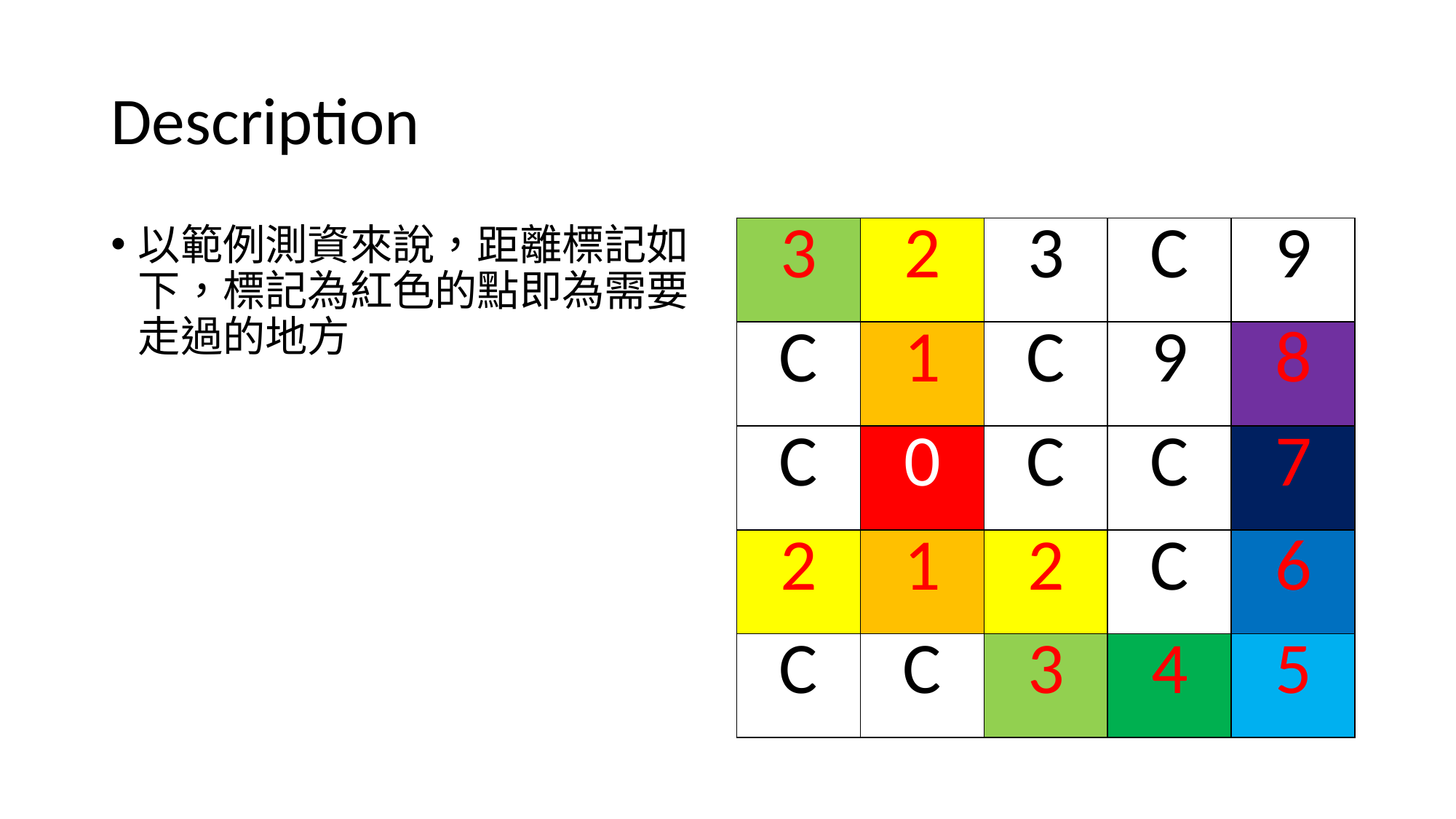

# Description
| 3 | 2 | 3 | C | 9 |
| --- | --- | --- | --- | --- |
| C | 1 | C | 9 | 8 |
| C | 0 | C | C | 7 |
| 2 | 1 | 2 | C | 6 |
| C | C | 3 | 4 | 5 |
以範例測資來說，距離標記如下，標記為紅色的點即為需要走過的地方